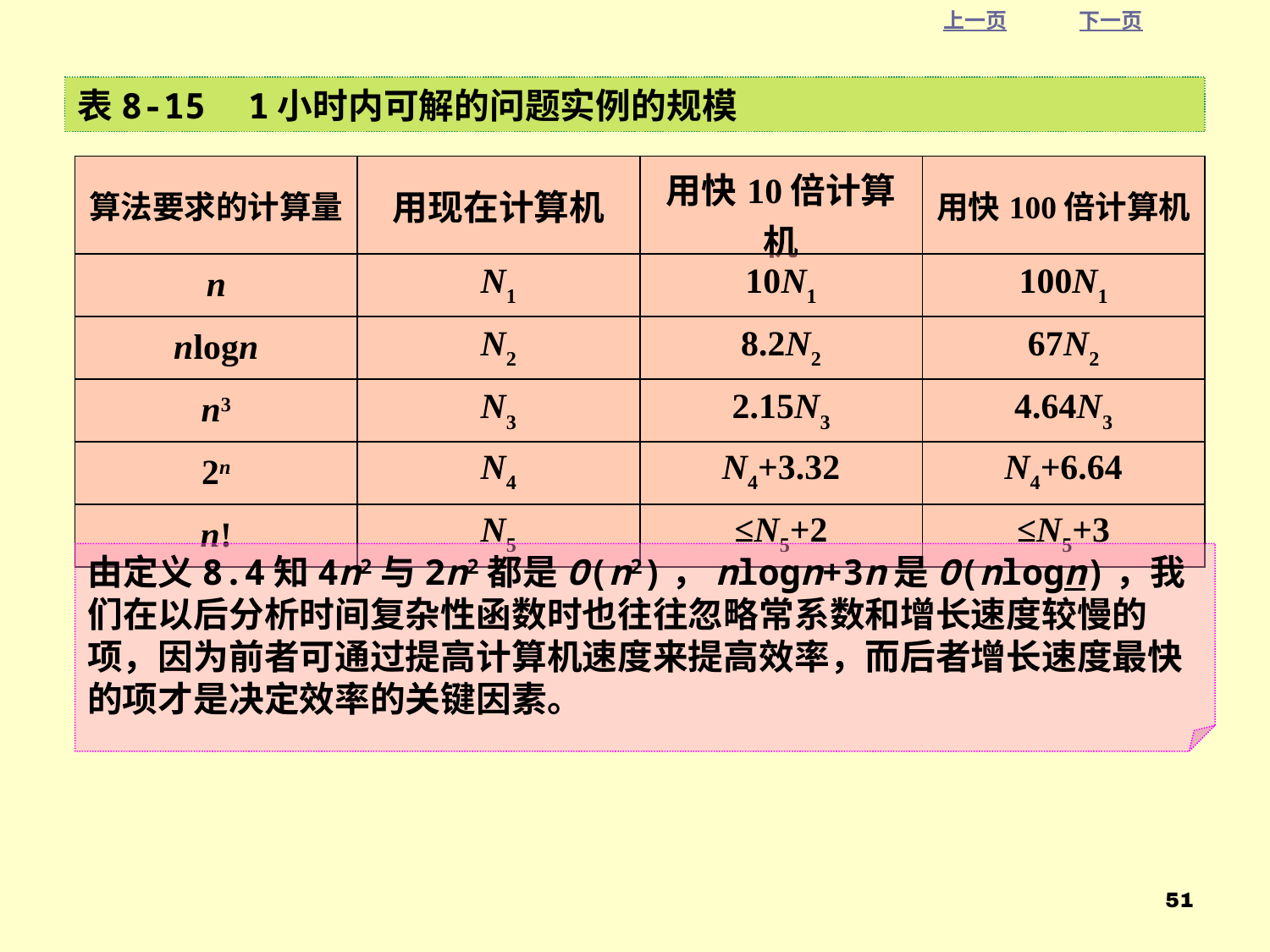

表8-15  1小时内可解的问题实例的规模
| 算法要求的计算量 | 用现在计算机 | 用快10倍计算机 | 用快100倍计算机 |
| --- | --- | --- | --- |
| n | N1 | 10N1 | 100N1 |
| nlogn | N2 | 8.2N2 | 67N2 |
| n3 | N3 | 2.15N3 | 4.64N3 |
| 2n | N4 | N4+3.32 | N4+6.64 |
| n! | N5 | ≤N5+2 | ≤N5+3 |
由定义8.4知4n2与2n2都是O(n2)，nlogn+3n是O(nlogn)，我们在以后分析时间复杂性函数时也往往忽略常系数和增长速度较慢的项，因为前者可通过提高计算机速度来提高效率，而后者增长速度最快的项才是决定效率的关键因素。
51